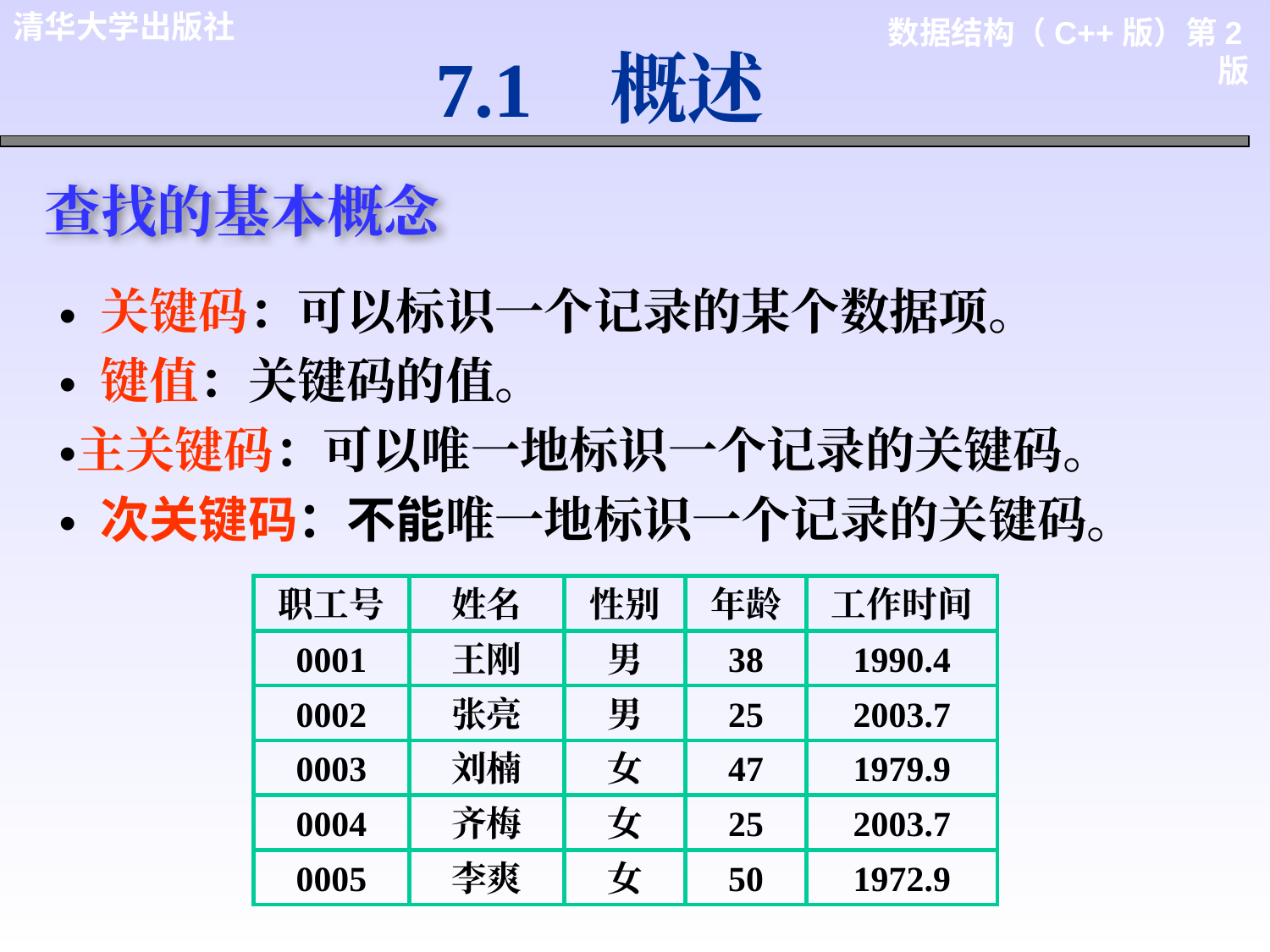

7.1   概述
查找的基本概念
 关键码：可以标识一个记录的某个数据项。
 键值：关键码的值。
主关键码：可以唯一地标识一个记录的关键码。
 次关键码：不能唯一地标识一个记录的关键码。
职工号
姓名
性别
年龄
工作时间
0001
王刚
男
38
1990.4
0002
张亮
男
25
2003.7
0003
刘楠
女
47
1979.9
0004
齐梅
女
25
2003.7
0005
李爽
女
50
1972.9